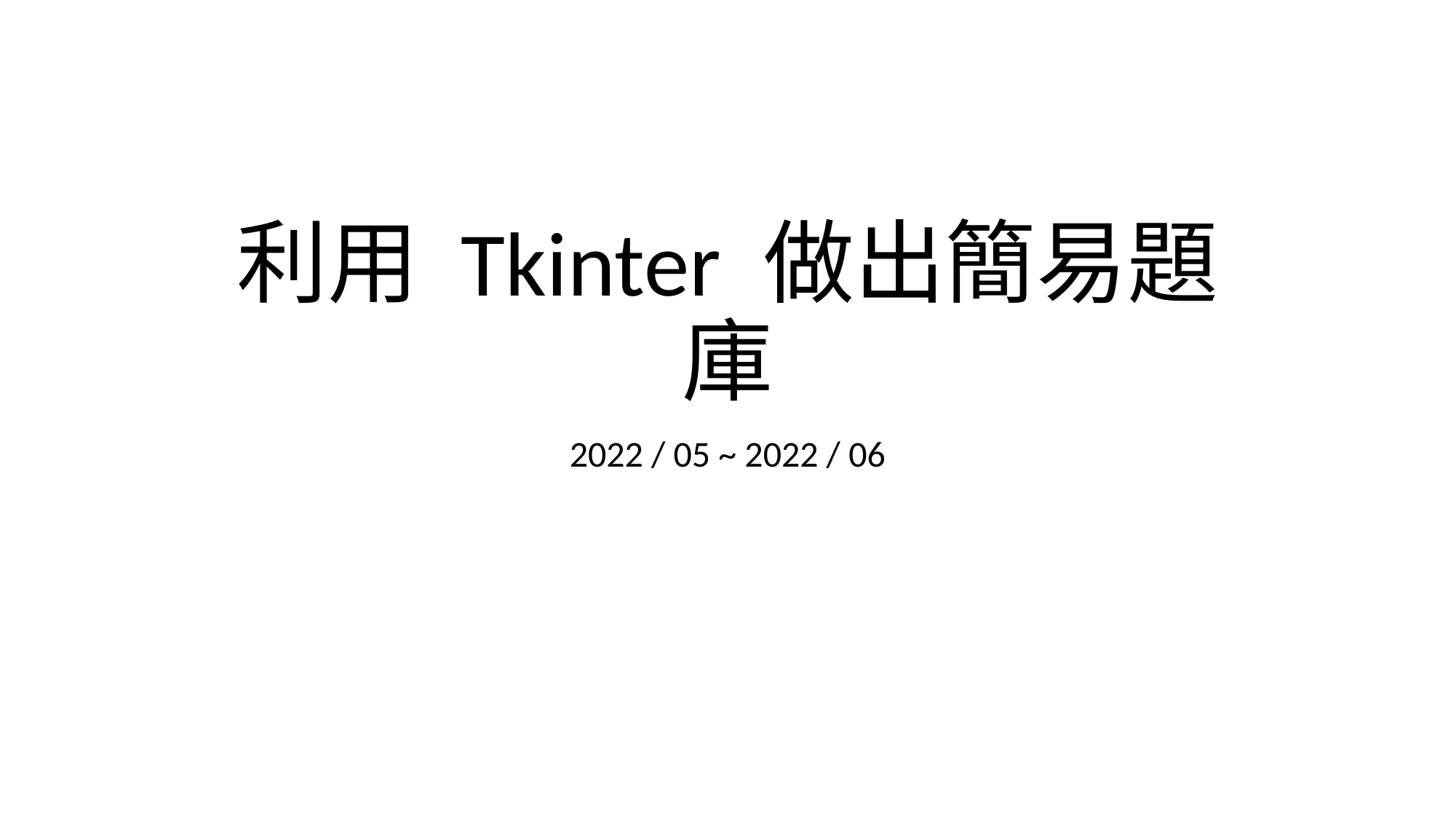

# 利用 Tkinter 做出簡易題庫
2022 / 05 ~ 2022 / 06